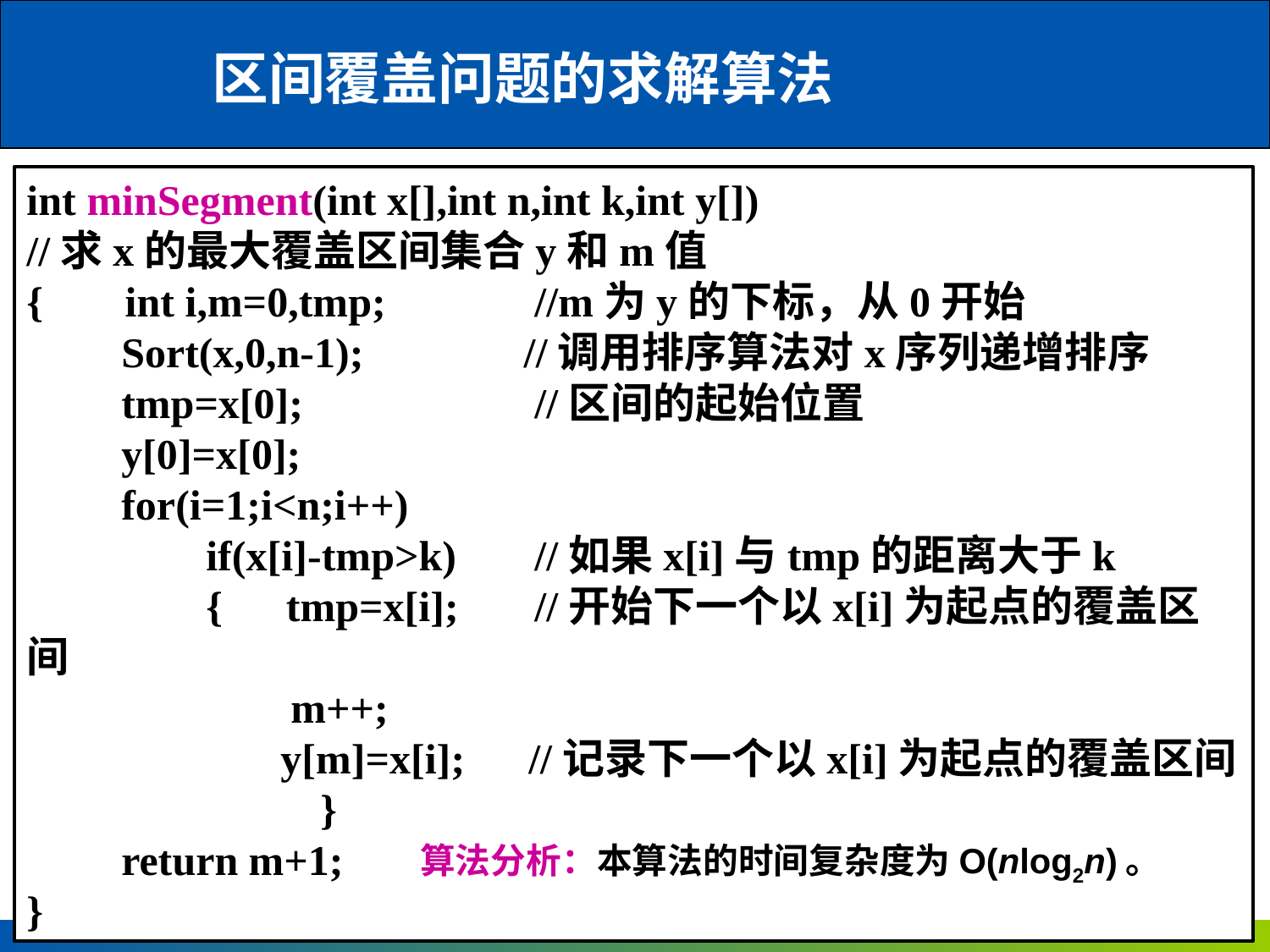

区间覆盖问题的求解算法
int minSegment(int x[],int n,int k,int y[])
//求x的最大覆盖区间集合y和m值
{　  int i,m=0,tmp;		//m为y的下标，从0开始
　　Sort(x,0,n-1);	           //调用排序算法对x序列递增排序
　　tmp=x[0];		//区间的起始位置
　　y[0]=x[0];
　　for(i=1;i<n;i++)
　　　　if(x[i]-tmp>k)	//如果x[i]与tmp的距离大于k
　　　　{      tmp=x[i];	//开始下一个以x[i]为起点的覆盖区间
　　　　　　m++;
                        y[m]=x[i];      //记录下一个以x[i]为起点的覆盖区间　　　　            }
　　return m+1;
}
算法分析：本算法的时间复杂度为O(nlog2n)。